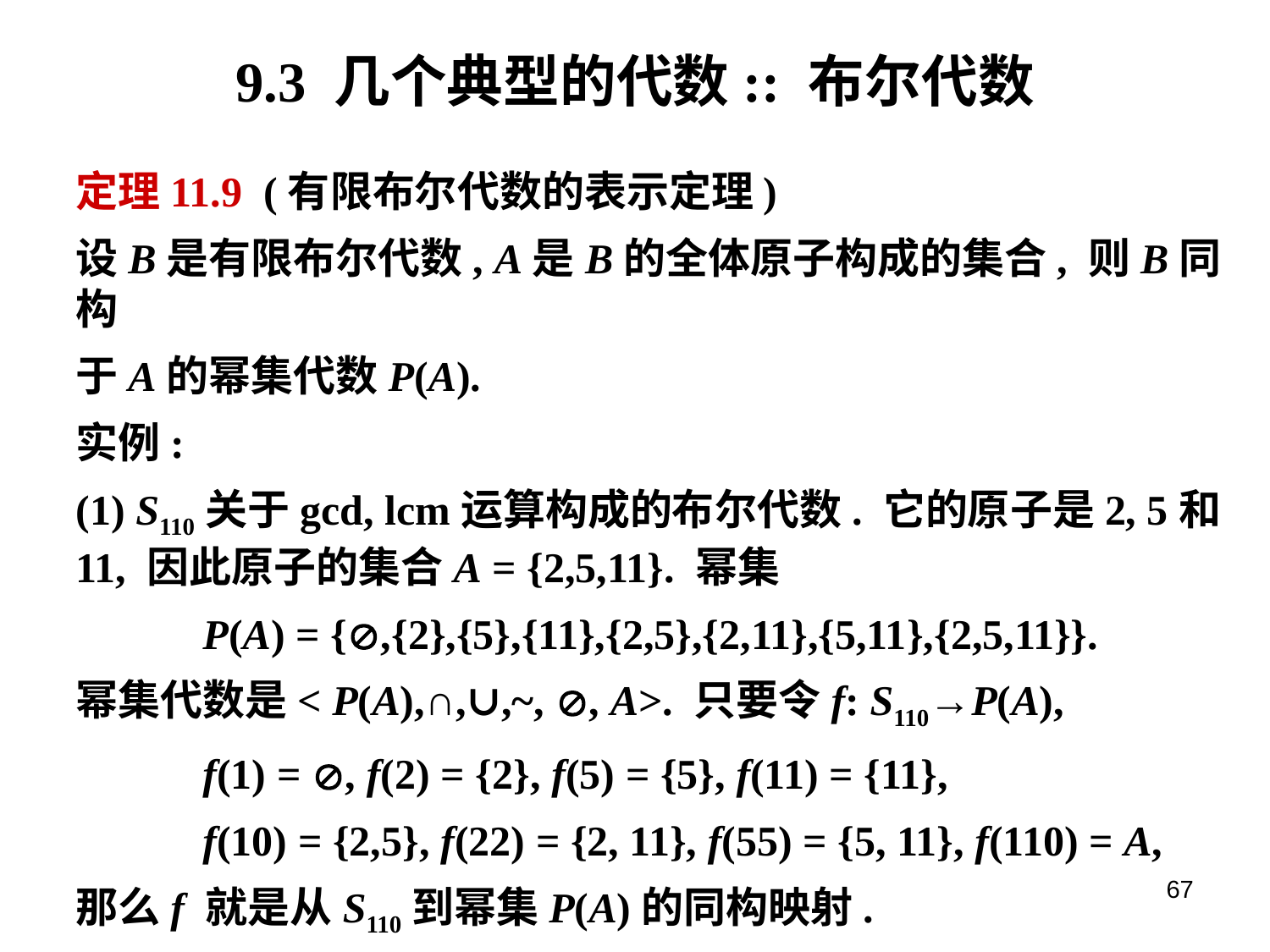

# 9.3 几个典型的代数:: 布尔代数
定理11.9  (有限布尔代数的表示定理)
设B是有限布尔代数, A是B的全体原子构成的集合, 则B同构
于A的幂集代数P(A).
实例:
(1) S110关于gcd, lcm运算构成的布尔代数. 它的原子是2, 5和11, 因此原子的集合A = {2,5,11}. 幂集
	P(A) = {∅,{2},{5},{11},{2,5},{2,11},{5,11},{2,5,11}}.
幂集代数是< P(A),∩,∪,~, ∅, A>. 只要令f: S110→P(A),
	f(1) = ∅, f(2) = {2}, f(5) = {5}, f(11) = {11},
	f(10) = {2,5}, f(22) = {2, 11}, f(55) = {5, 11}, f(110) = A,
那么f 就是从S110到幂集P(A)的同构映射.
67